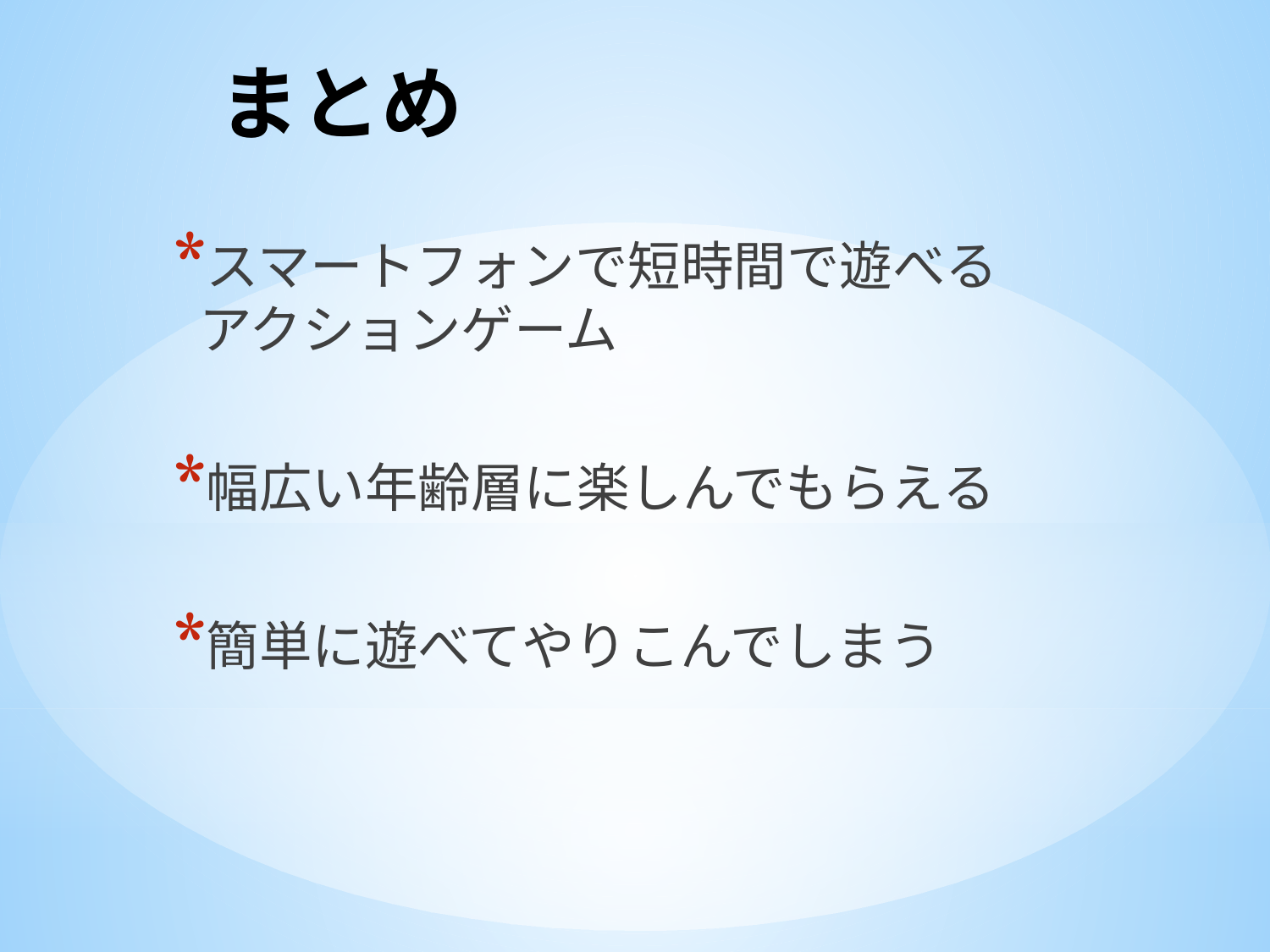

# まとめ
スマートフォンで短時間で遊べるアクションゲーム

幅広い年齢層に楽しんでもらえる

簡単に遊べてやりこんでしまう